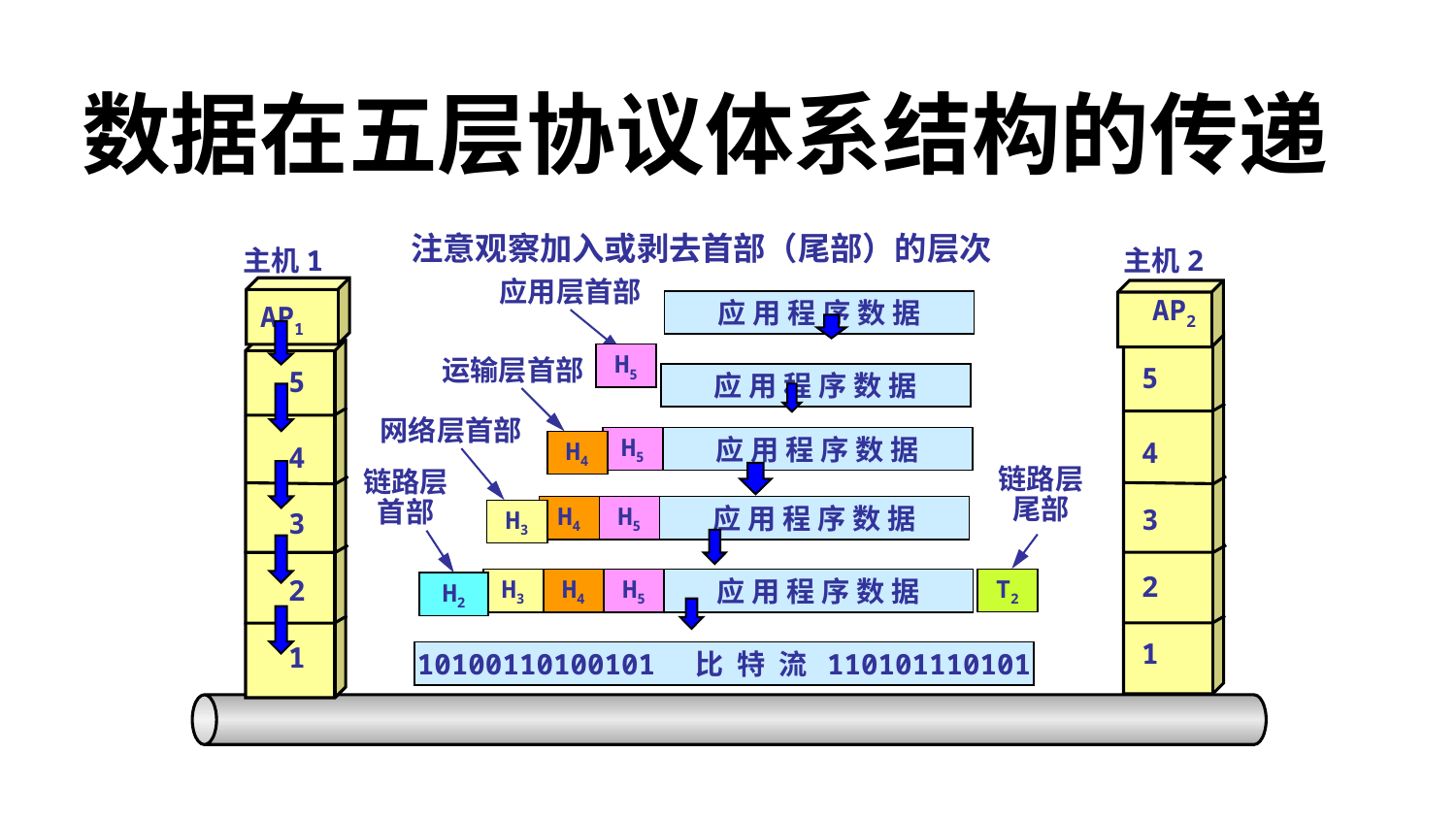

wps.cn/moban
数据在五层协议体系结构的传递

注意观察加入或剥去首部（尾部）的层次
主机 1
主机 2
应用层首部

H5

AP2
应 用 程 序 数 据
AP1

运输层首部

H4
5
5
应 用 程 序 数 据

网络层首部

H3

H5
应 用 程 序 数 据
4
4
链路层
尾部

T2
链路层
首部

H2

3
H4
H5
应 用 程 序 数 据
3

2
2
H3
H4
H5
应 用 程 序 数 据

1
1
10100110100101  比  特  流  110101110101